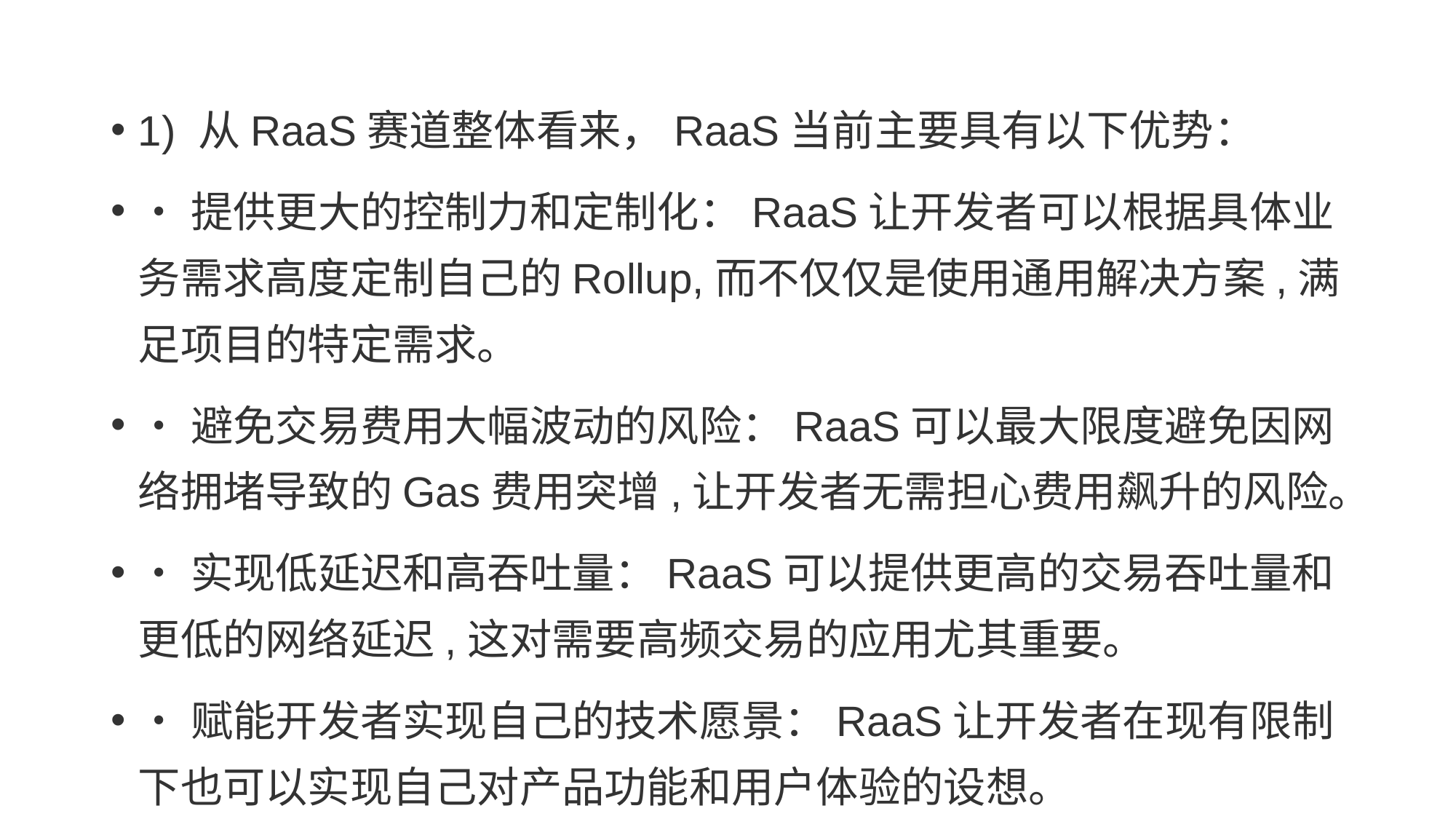

1) 从RaaS赛道整体看来，RaaS当前主要具有以下优势：
•提供更大的控制力和定制化：RaaS让开发者可以根据具体业务需求高度定制自己的Rollup,而不仅仅是使用通用解决方案,满足项目的特定需求。
•避免交易费用大幅波动的风险：RaaS可以最大限度避免因网络拥堵导致的Gas费用突增,让开发者无需担心费用飙升的风险。
•实现低延迟和高吞吐量：RaaS可以提供更高的交易吞吐量和更低的网络延迟,这对需要高频交易的应用尤其重要。
•赋能开发者实现自己的技术愿景：RaaS让开发者在现有限制下也可以实现自己对产品功能和用户体验的设想。
•内部化MEV和交易费等经济收益：开发者可以通过RaaS获得MEV和交易费这些经济收益。
•为代币增加更多实用场景：可以通过RaaS为项目的代币设计更多使用场景,增加其价值。
•满足链上应用对扩容解决方案的持续增长需求：随着更多dapp运用,RaaS解决方案的需求会持续增长。